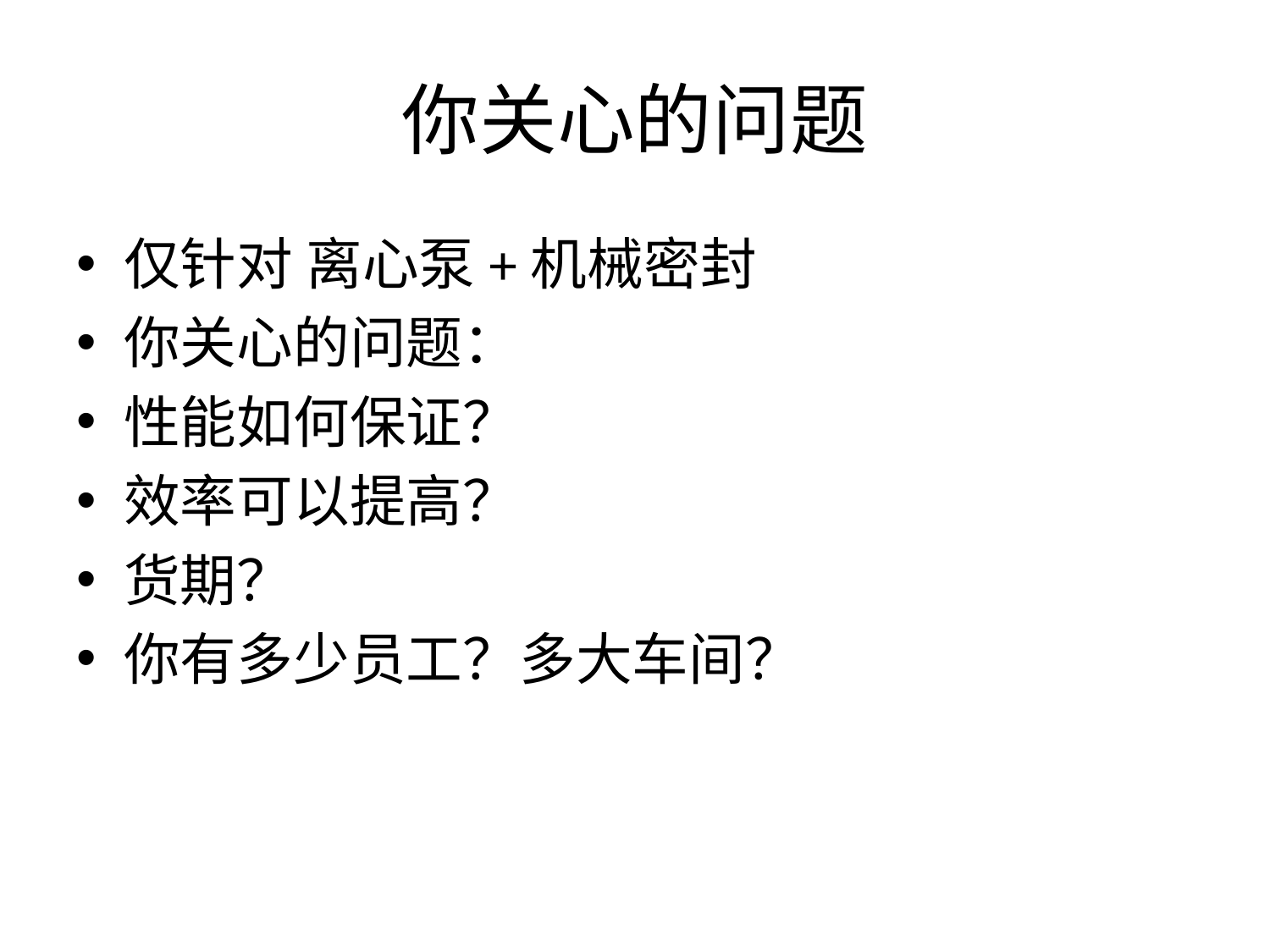

# 你关心的问题
仅针对 离心泵+机械密封
你关心的问题：
性能如何保证？
效率可以提高？
货期？
你有多少员工？多大车间？